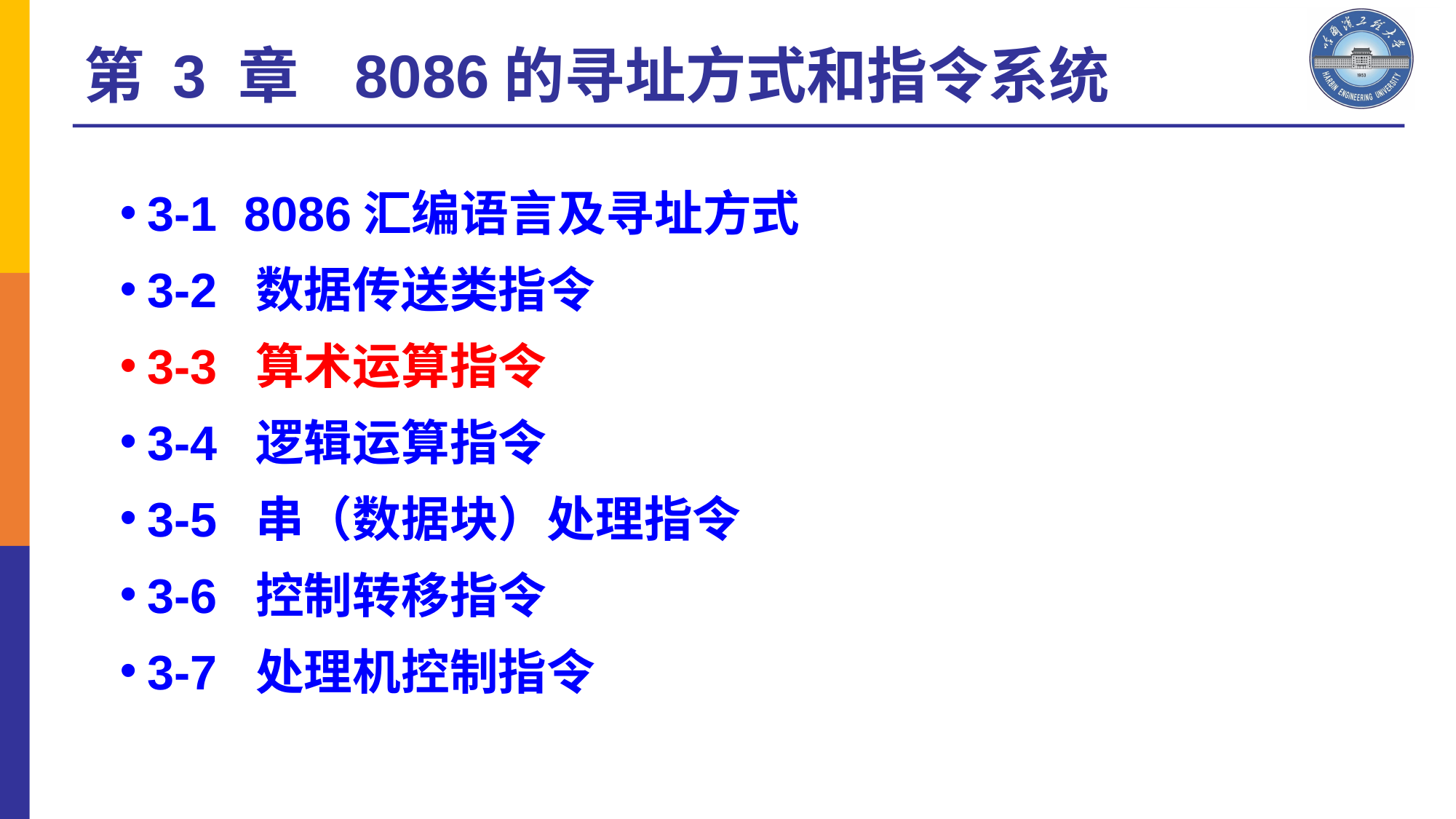

第 3 章   8086的寻址方式和指令系统
3-1  8086汇编语言及寻址方式
3-2  数据传送类指令
3-3  算术运算指令
3-4  逻辑运算指令
3-5  串（数据块）处理指令
3-6  控制转移指令
3-7  处理机控制指令